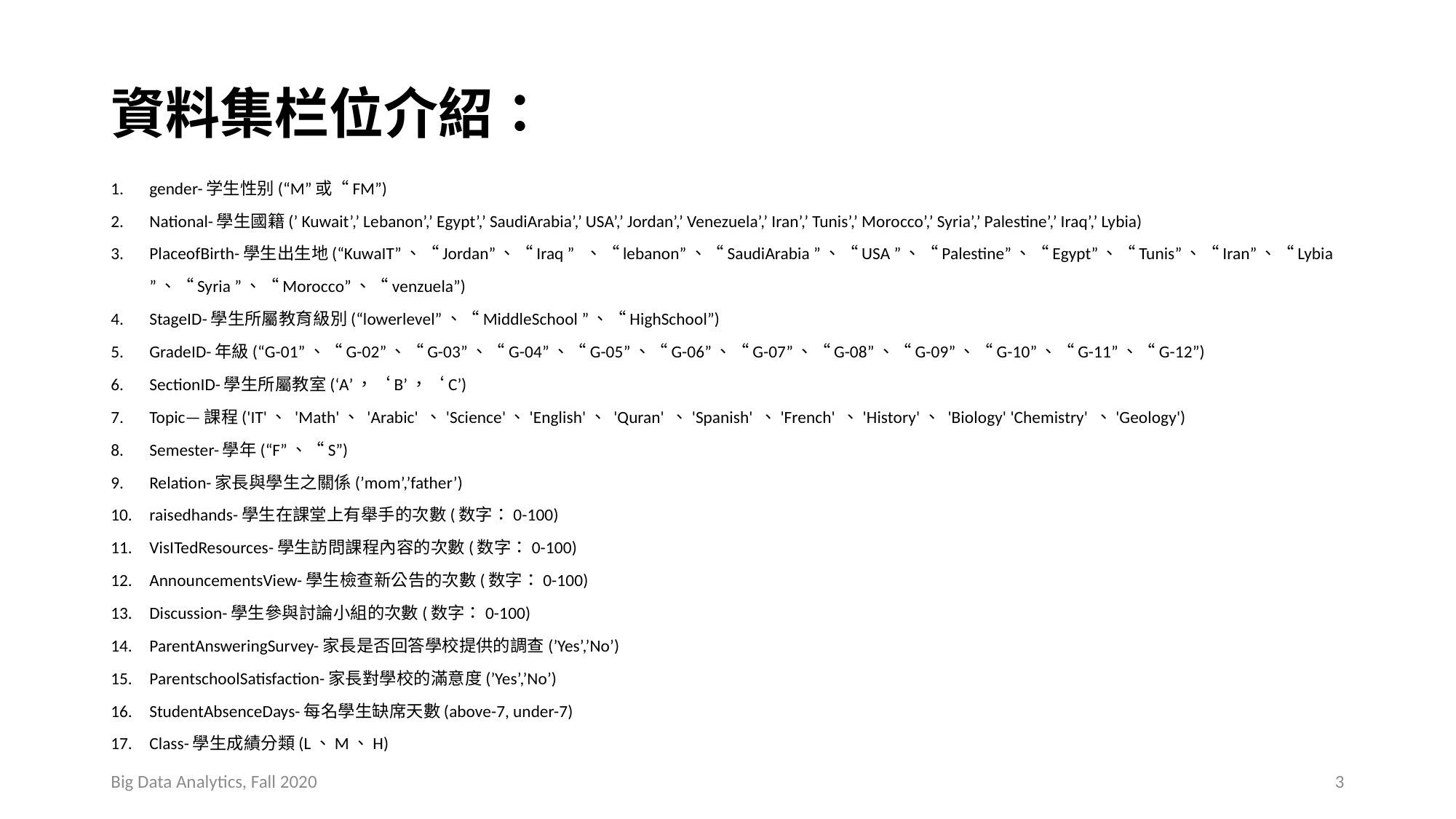

# 資料集栏位介紹：
gender-学生性别(“M”或“FM”)
National-學生國籍(’ Kuwait’,’ Lebanon’,’ Egypt’,’ SaudiArabia’,’ USA’,’ Jordan’,’ Venezuela’,’ Iran’,’ Tunis’,’ Morocco’,’ Syria’,’ Palestine’,’ Iraq’,’ Lybia)
PlaceofBirth-學生出生地(“KuwaIT”、“Jordan”、“Iraq ”  、“lebanon”、“SaudiArabia ”、“USA ”、“Palestine”、“Egypt”、“Tunis”、“Iran”、“Lybia ”、“Syria ”、“Morocco”、“venzuela”)
StageID-學生所屬教育級別(“lowerlevel”、“MiddleSchool ”、“HighSchool”)
GradeID-年級(“G-01”、“G-02”、“G-03”、“G-04”、“G-05”、“G-06”、“G-07”、“G-08”、“G-09”、“G-10”、“G-11”、“G-12”)
SectionID-學生所屬教室(‘A’，‘B’，‘C’)
Topic—課程('IT'、 'Math'、 'Arabic' 、'Science'、'English'、 'Quran' 、'Spanish' 、'French' 、'History'、 'Biology' 'Chemistry' 、'Geology')
Semester-學年(“F”、“S”)
Relation-家長與學生之關係(’mom’,’father’)
raisedhands-學生在課堂上有舉手的次數(数字：0-100)
VisITedResources-學生訪問課程內容的次數(数字：0-100)
AnnouncementsView-學生檢查新公告的次數(数字：0-100)
Discussion-學生參與討論小組的次數(数字：0-100)
ParentAnsweringSurvey-家長是否回答學校提供的調查(’Yes’,’No’)
ParentschoolSatisfaction-家長對學校的滿意度(’Yes’,’No’)
StudentAbsenceDays-每名學生缺席天數(above-7, under-7)
Class-學生成績分類(L、M、H)
Big Data Analytics, Fall 2020
3